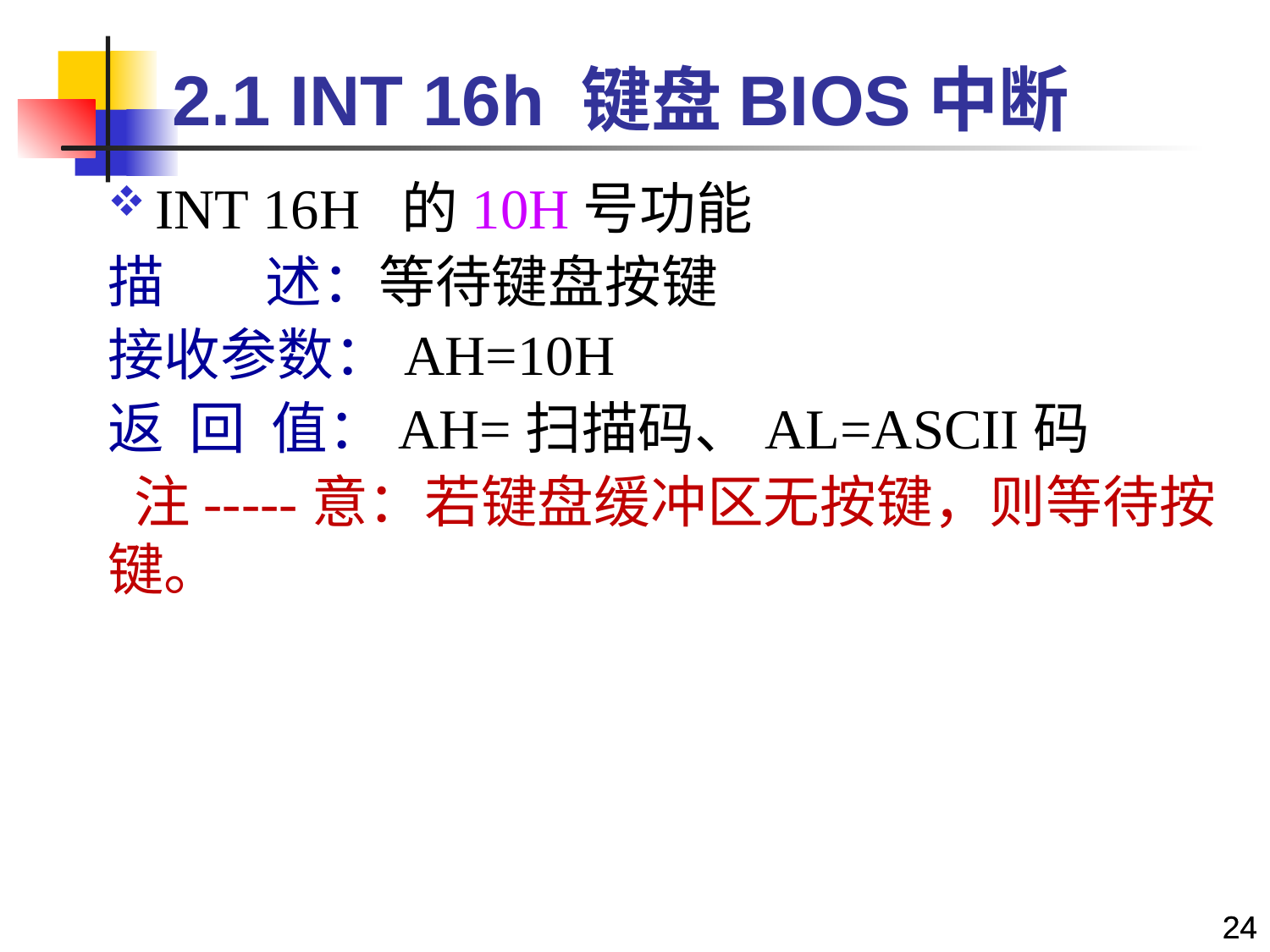

# 2.1 INT 16h 键盘BIOS中断
INT 16H  的10H号功能
描        述：等待键盘按键
接收参数：AH=10H
返  回  值：AH=扫描码、AL=ASCII码
 注-----意：若键盘缓冲区无按键，则等待按键。